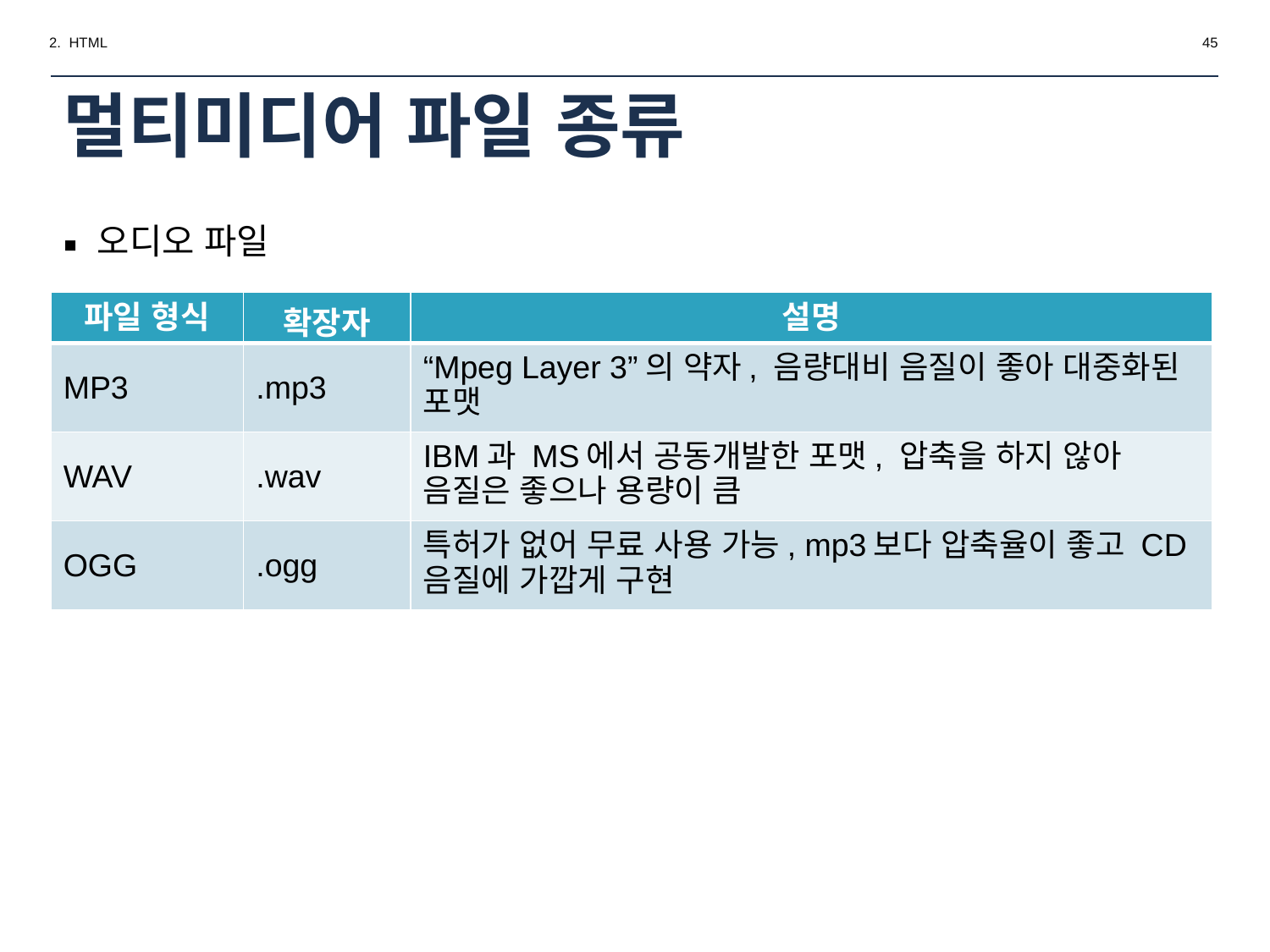

2.  HTML
45
# 멀티미디어 파일 종류
오디오 파일

| 파일 형식 | 확장자 | 설명 |
| --- | --- | --- |
| MP3 | .mp3 | “Mpeg Layer 3”의 약자, 음량대비 음질이 좋아 대중화된 포맷 |
| WAV | .wav | IBM과 MS에서 공동개발한 포맷, 압축을 하지 않아 음질은 좋으나 용량이 큼 |
| OGG | .ogg | 특허가 없어 무료 사용 가능, mp3보다 압축율이 좋고 CD 음질에 가깝게 구현 |